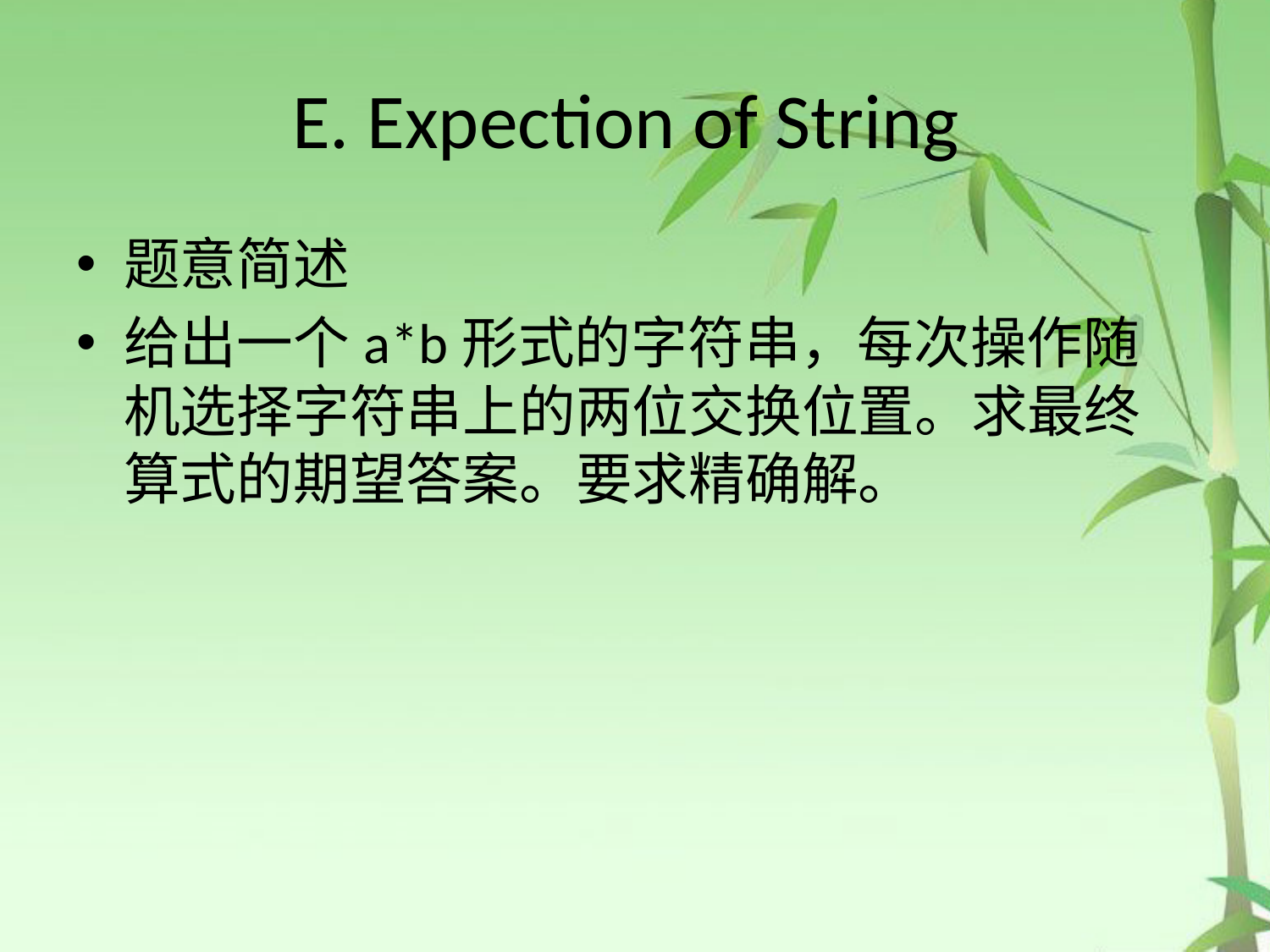

# E. Expection of String
题意简述
给出一个a*b形式的字符串，每次操作随机选择字符串上的两位交换位置。求最终算式的期望答案。要求精确解。